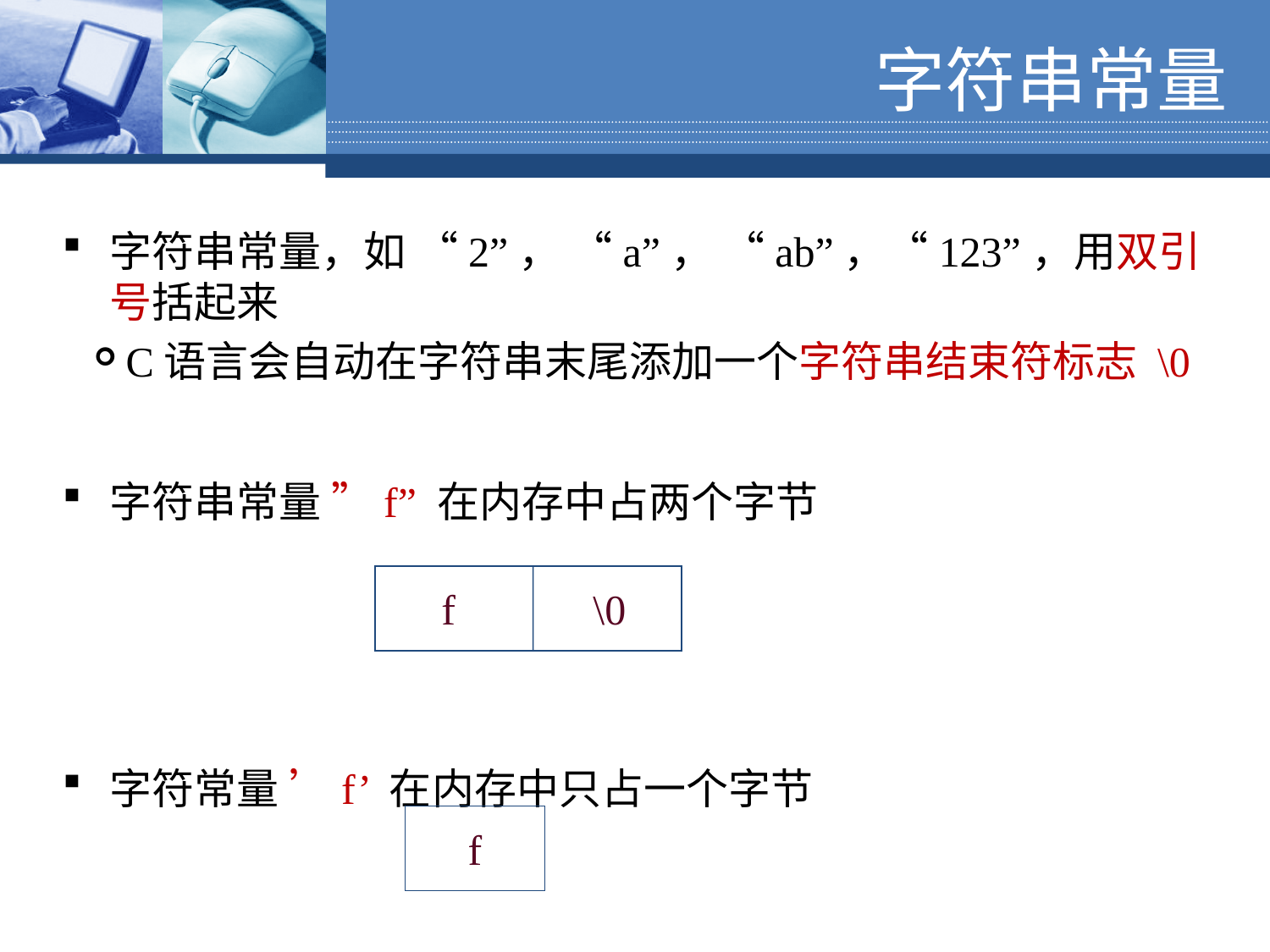

字符串常量
# 字符串常量，如 “2”， “a”， “ab”，“123”，用双引号括起来
C语言会自动在字符串末尾添加一个字符串结束符标志 \0

字符串常量 ”f” 在内存中占两个字节

字符常量 ’f’ 在内存中只占一个字节

  f             \0

f